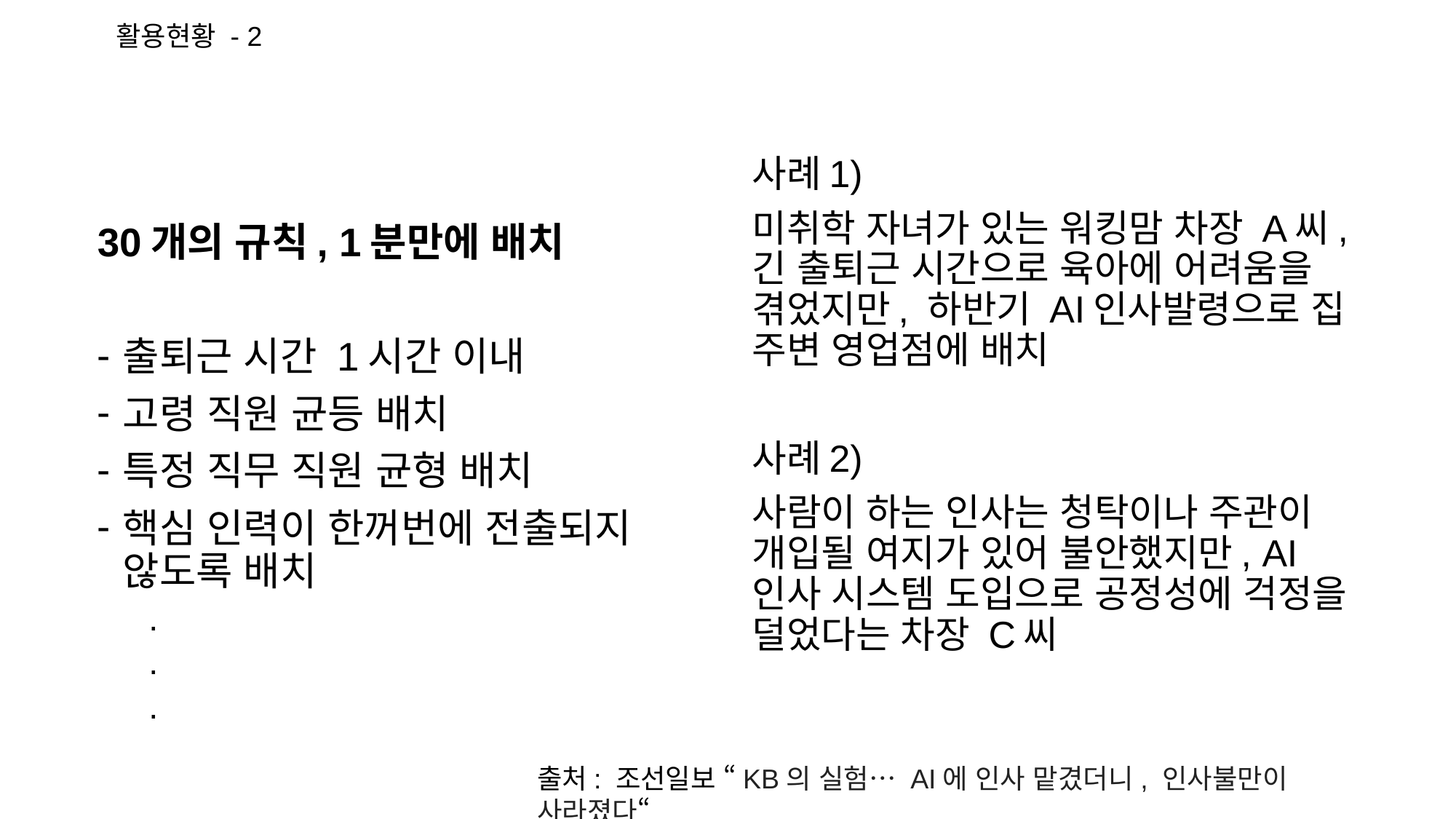

활용현황 - 2
사례1)
미취학 자녀가 있는 워킹맘 차장 A씨, 긴 출퇴근 시간으로 육아에 어려움을 겪었지만, 하반기 AI인사발령으로 집 주변 영업점에 배치

사례2)
사람이 하는 인사는 청탁이나 주관이 개입될 여지가 있어 불안했지만, AI인사 시스템 도입으로 공정성에 걱정을 덜었다는 차장 C씨
30개의 규칙, 1분만에 배치

출퇴근 시간 1시간 이내
고령 직원 균등 배치
특정 직무 직원 균형 배치
핵심 인력이 한꺼번에 전출되지 않도록 배치
.
.
.
출처: 조선일보 “KB의 실험… AI에 인사 맡겼더니, 인사불만이 사라졌다“